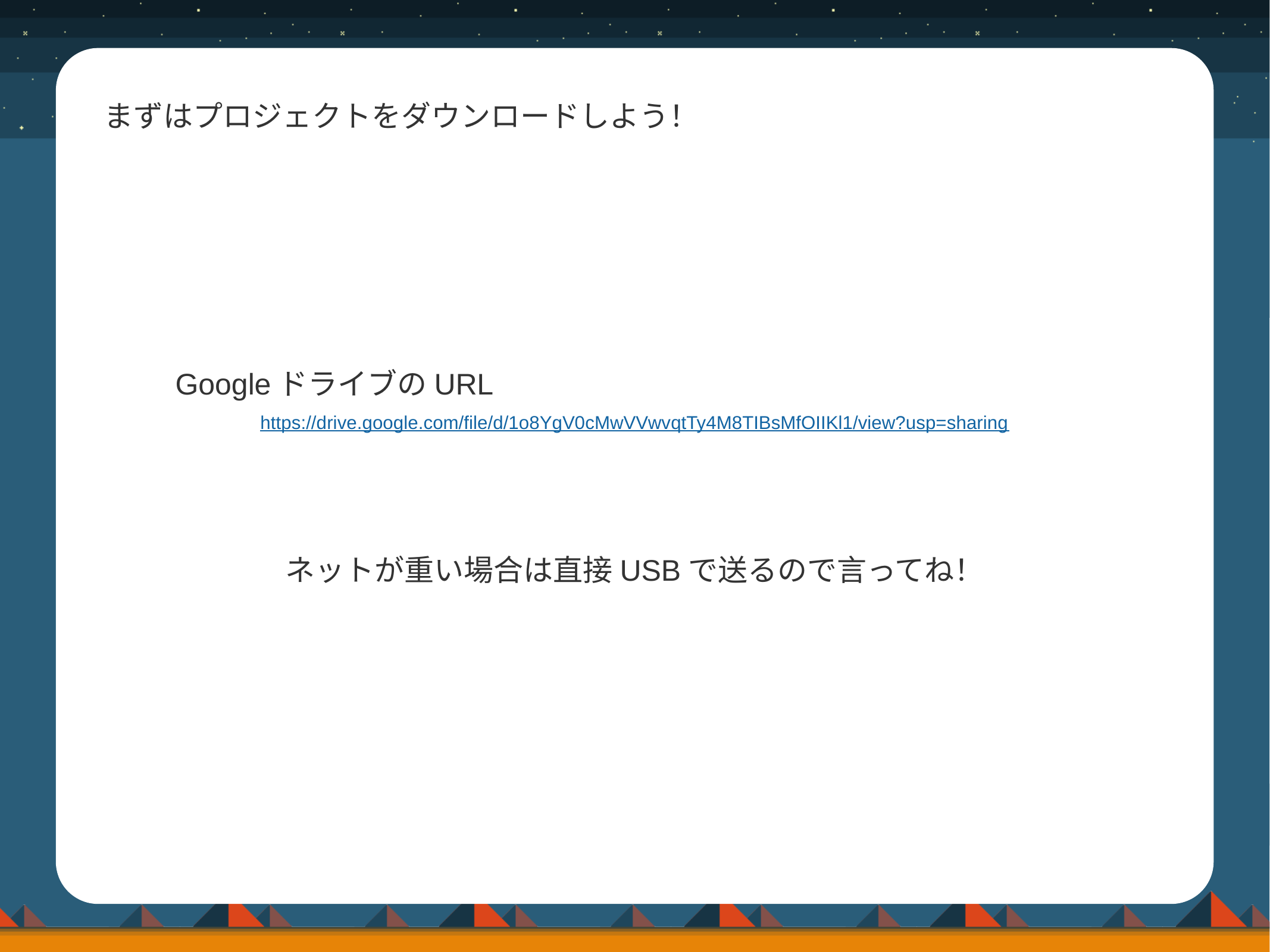

まずはプロジェクトをダウンロードしよう！
GoogleドライブのURL
https://drive.google.com/file/d/1o8YgV0cMwVVwvqtTy4M8TIBsMfOIIKl1/view?usp=sharing
ネットが重い場合は直接USBで送るので言ってね！